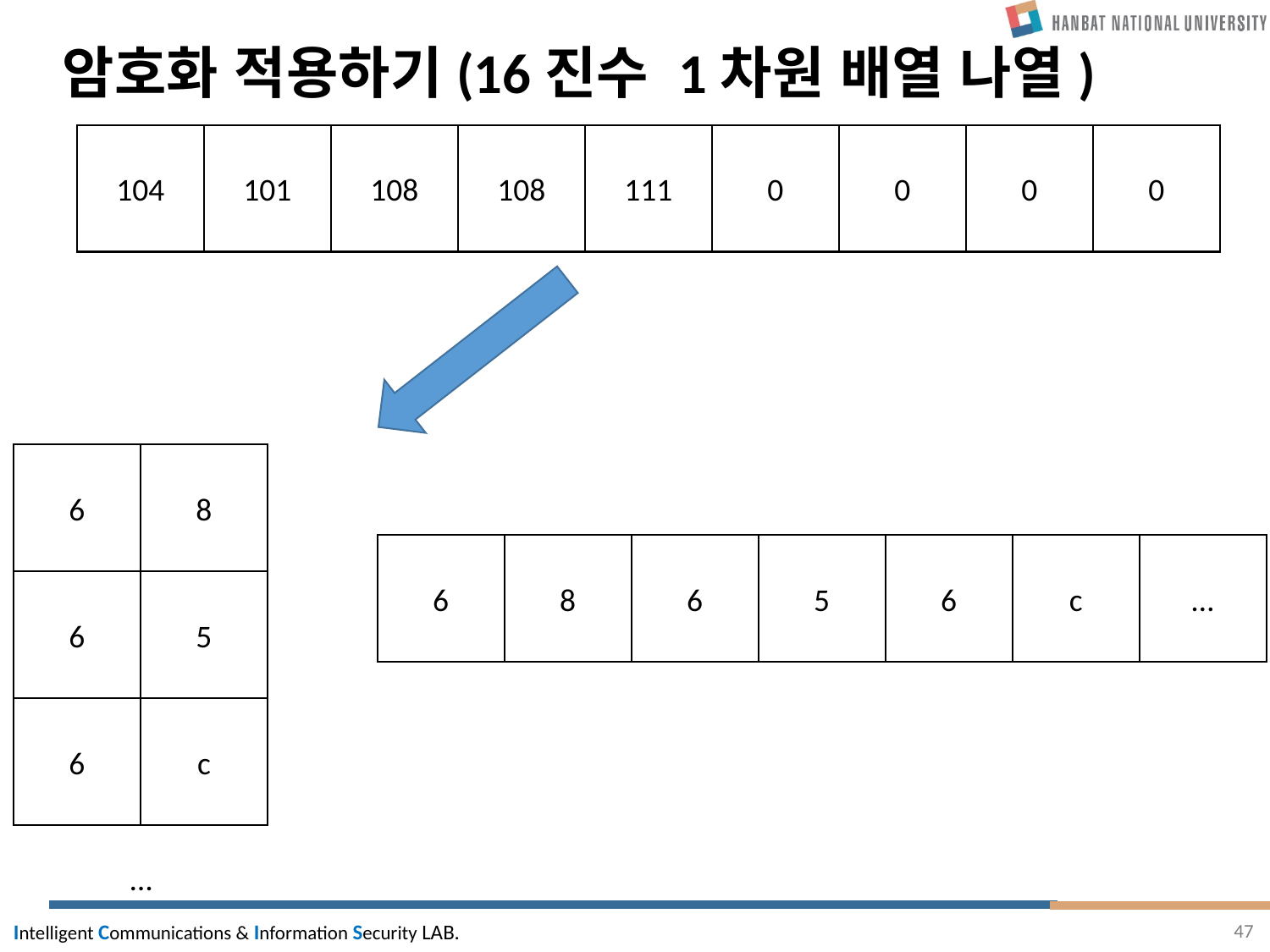

# 암호화 적용하기(16진수 1차원 배열 나열)
104
101
108
108
111
0
0
0
0

6
8
6
8
6
5
6
c
…
6
5
6
c
…
47